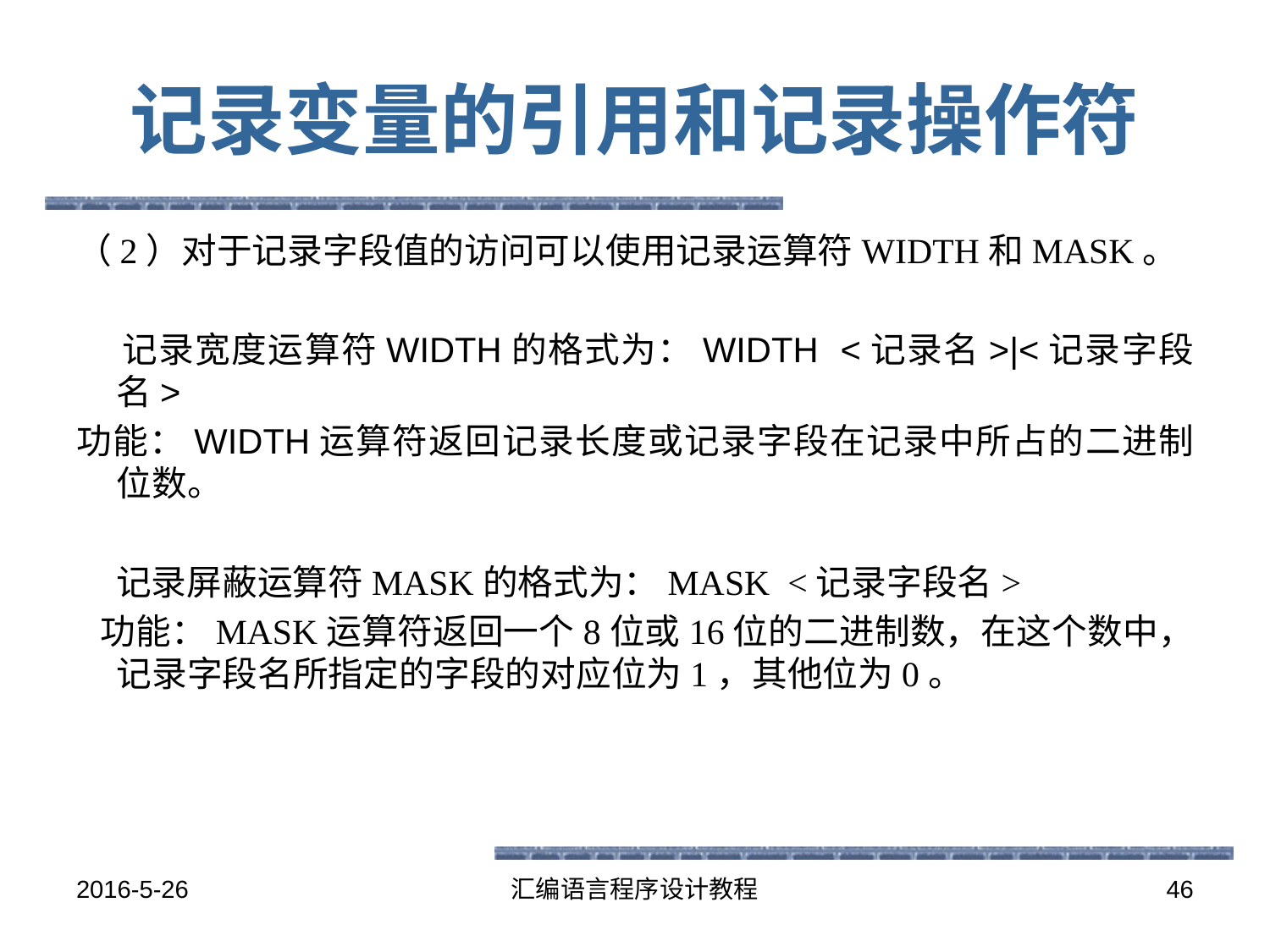

# 记录变量的引用和记录操作符
（2）对于记录字段值的访问可以使用记录运算符WIDTH和MASK。

    记录宽度运算符WIDTH的格式为：WIDTH  <记录名>|<记录字段名>
功能：WIDTH运算符返回记录长度或记录字段在记录中所占的二进制位数。

    记录屏蔽运算符MASK的格式为：MASK  <记录字段名>
  功能：MASK运算符返回一个8位或16位的二进制数，在这个数中，记录字段名所指定的字段的对应位为1，其他位为0。
2016-5-26
汇编语言程序设计教程
46